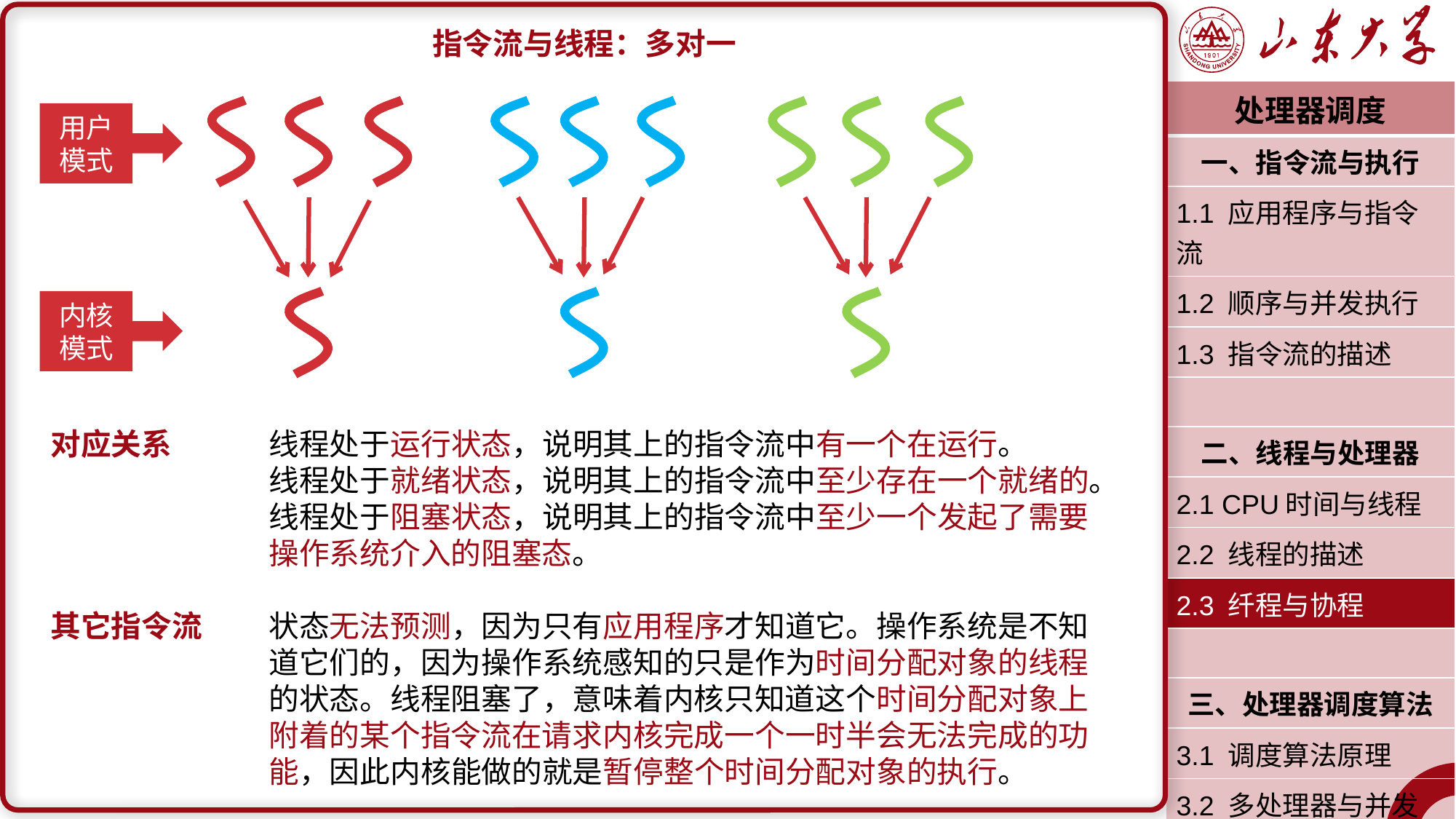

指令流与线程：多对一

对应关系	线程处于运行状态，说明其上的指令流中有一个在运行。
		线程处于就绪状态，说明其上的指令流中至少存在一个就绪的。
		线程处于阻塞状态，说明其上的指令流中至少一个发起了需要		操作系统介入的阻塞态。

其它指令流	状态无法预测，因为只有应用程序才知道它。操作系统是不知		道它们的，因为操作系统感知的只是作为时间分配对象的线程		的状态。线程阻塞了，意味着内核只知道这个时间分配对象上		附着的某个指令流在请求内核完成一个一时半会无法完成的功		能，因此内核能做的就是暂停整个时间分配对象的执行。
| 处理器调度 |
| --- |
| 一、指令流与执行 |
| 1.1 应用程序与指令流 |
| 1.2 顺序与并发执行 |
| 1.3 指令流的描述 |
|  |
| 二、线程与处理器 |
| 2.1 CPU时间与线程 |
| 2.2 线程的描述 |
| 2.3 纤程与协程 |
|  |
| 三、处理器调度算法 |
| 3.1 调度算法原理 |
| 3.2 多处理器与并发 |
| 潘润宇 2023.03 |

用户模式
内核模式